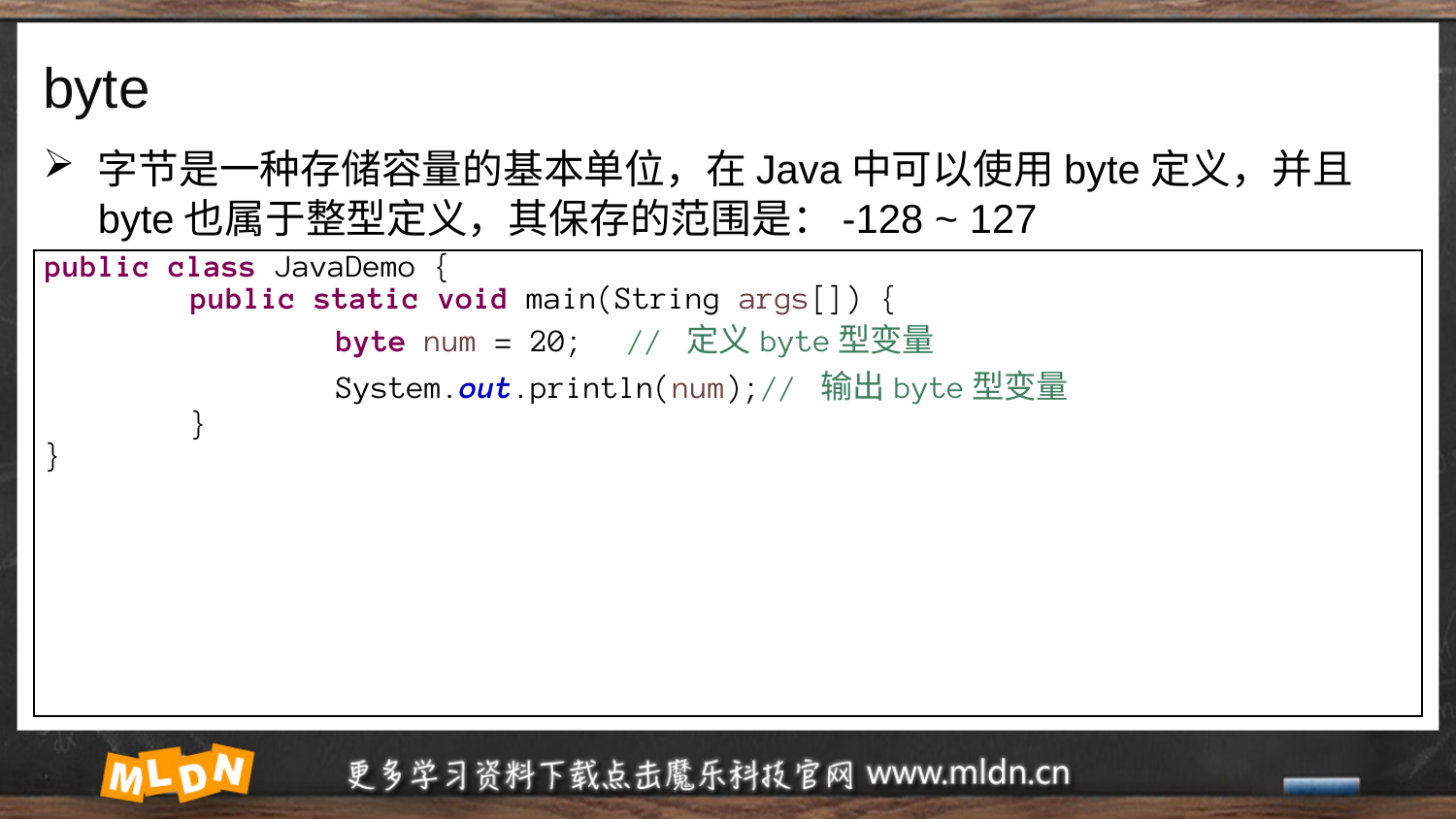

# byte
字节是一种存储容量的基本单位，在Java中可以使用byte定义，并且byte也属于整型定义，其保存的范围是：-128 ~ 127
| public class JavaDemo { public static void main(String args[]) { byte num = 20; // 定义byte型变量 System.out.println(num);// 输出byte型变量 } } |
| --- |